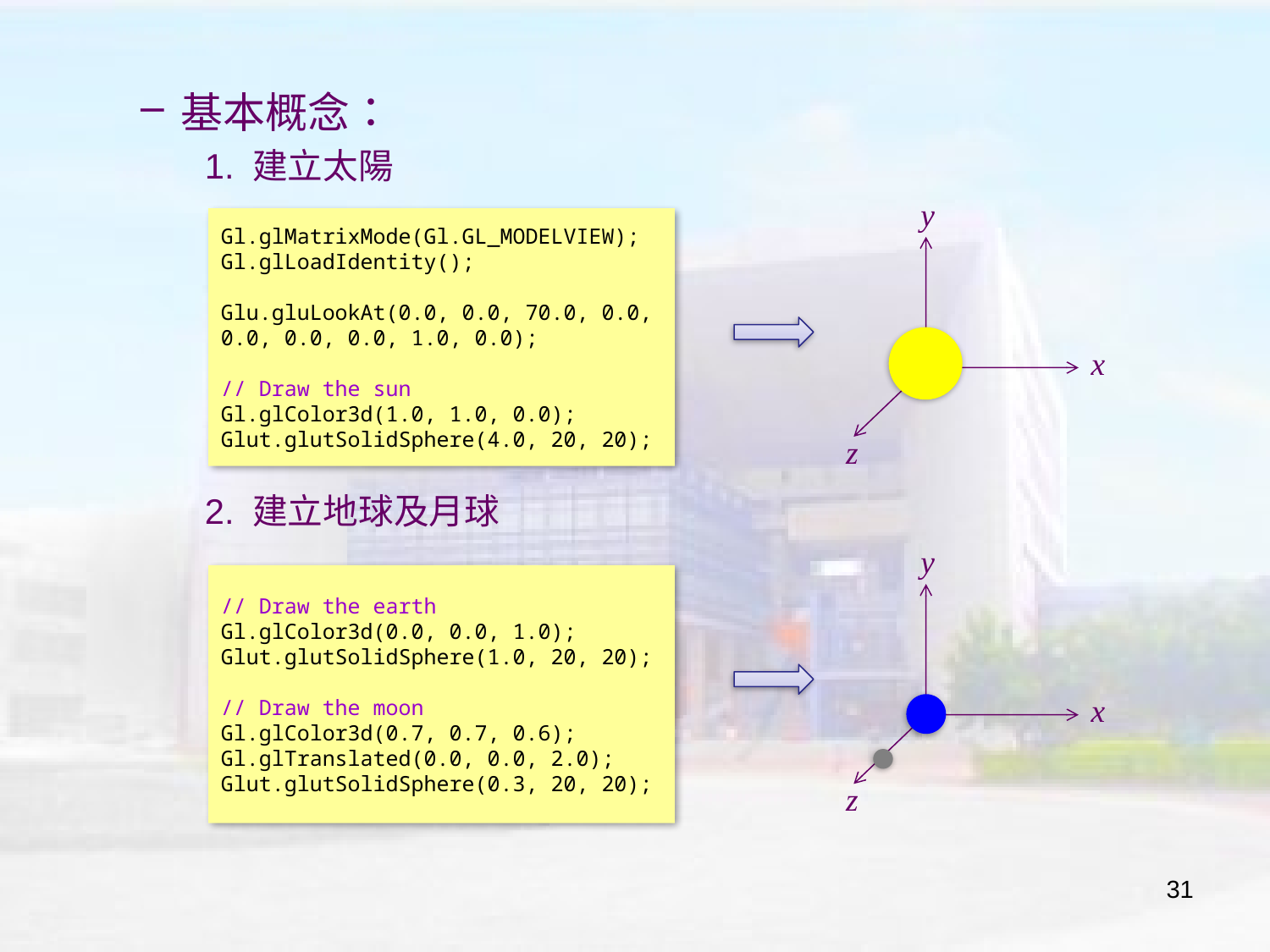

基本概念：
1. 建立太陽

2. 建立地球及月球
y
Gl.glMatrixMode(Gl.GL_MODELVIEW);
Gl.glLoadIdentity();

Glu.gluLookAt(0.0, 0.0, 70.0, 0.0, 0.0, 0.0, 0.0, 1.0, 0.0);

// Draw the sun
Gl.glColor3d(1.0, 1.0, 0.0);
Glut.glutSolidSphere(4.0, 20, 20);

x
z
y
// Draw the earth
Gl.glColor3d(0.0, 0.0, 1.0);
Glut.glutSolidSphere(1.0, 20, 20);

// Draw the moon
Gl.glColor3d(0.7, 0.7, 0.6);
Gl.glTranslated(0.0, 0.0, 2.0);
Glut.glutSolidSphere(0.3, 20, 20);

x

z
31